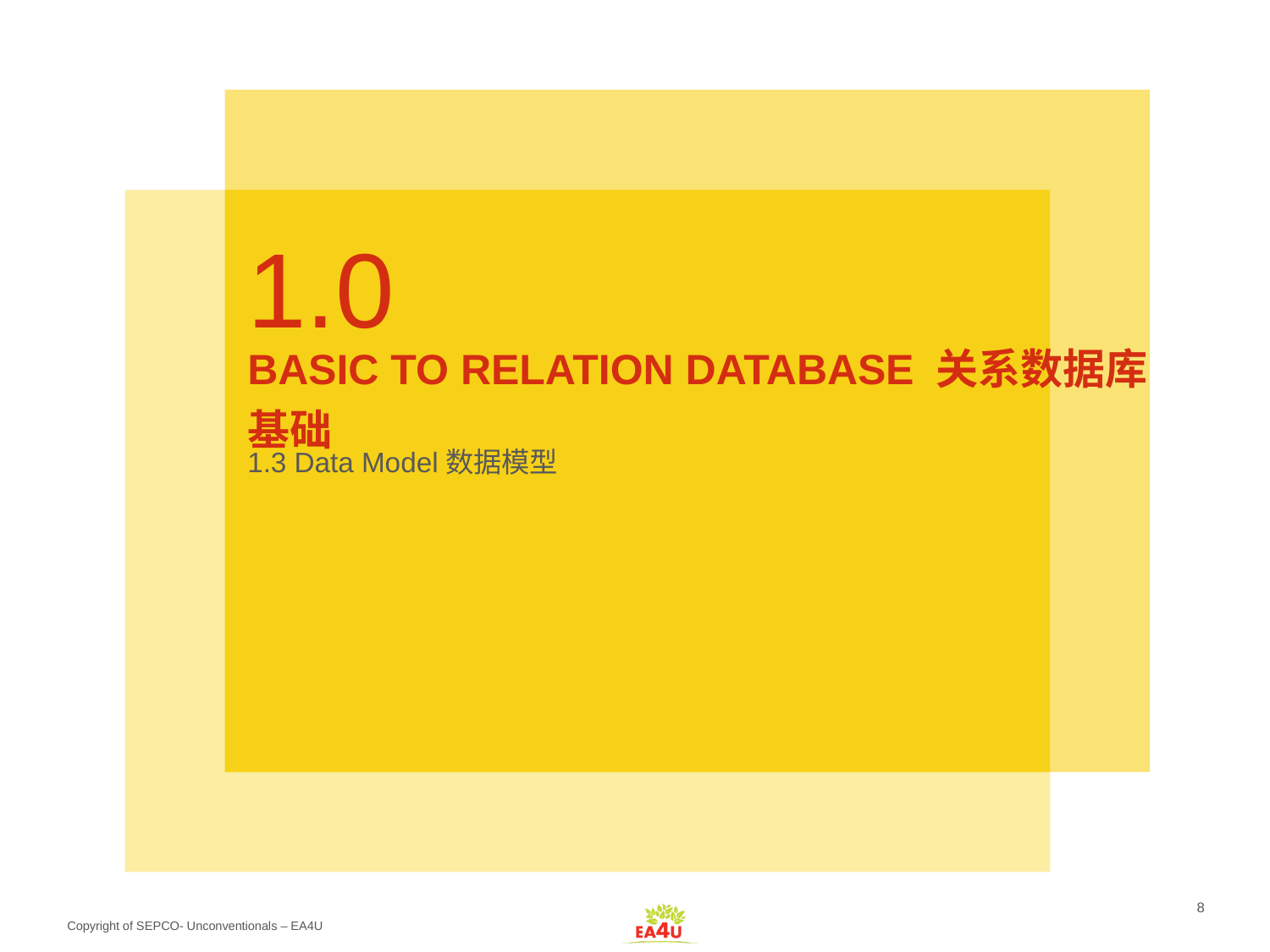

1.0
Basic to relation Database 关系数据库基础

# 1.3 Data Model数据模型

8